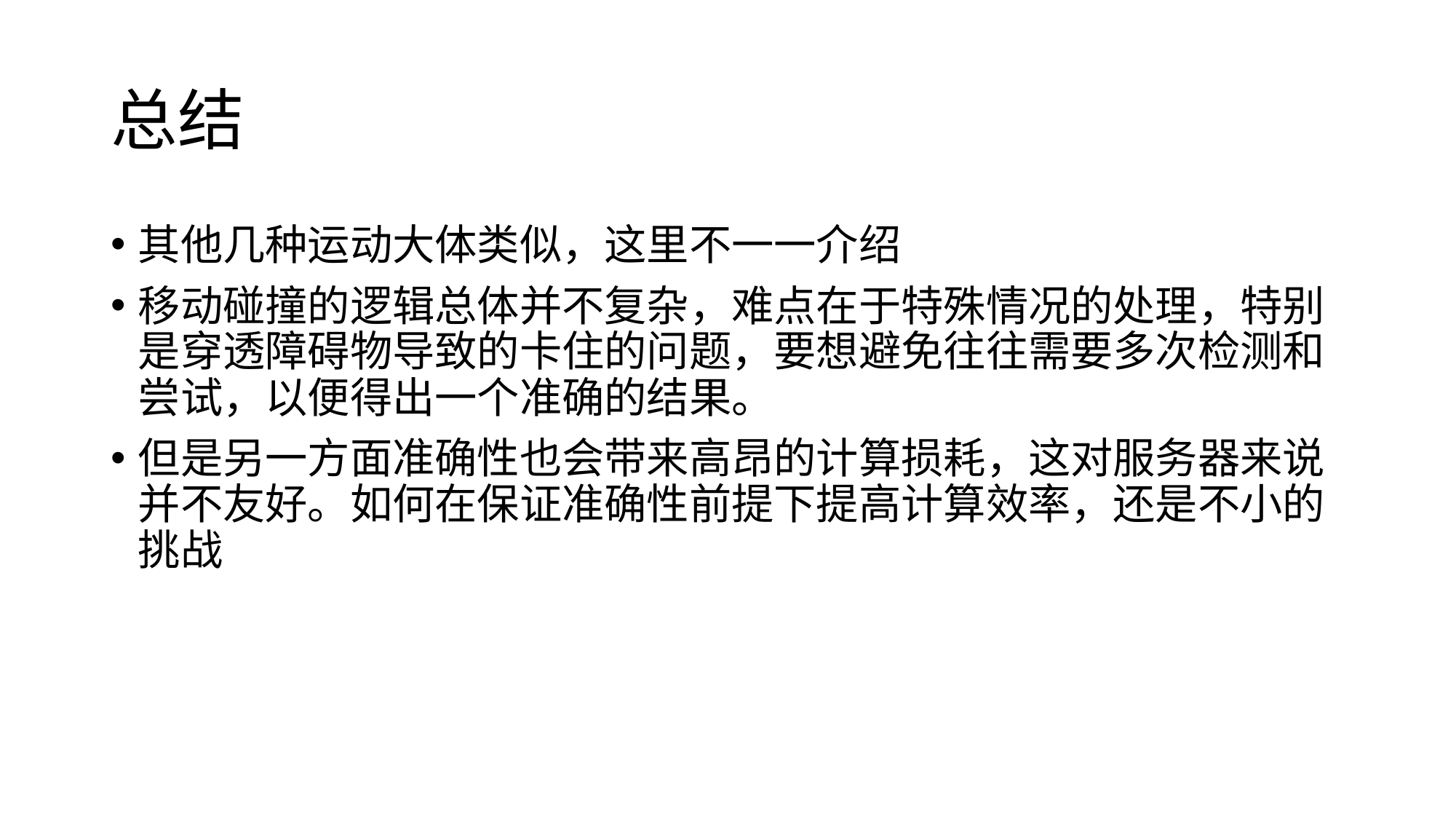

# 总结
其他几种运动大体类似，这里不一一介绍
移动碰撞的逻辑总体并不复杂，难点在于特殊情况的处理，特别是穿透障碍物导致的卡住的问题，要想避免往往需要多次检测和尝试，以便得出一个准确的结果。
但是另一方面准确性也会带来高昂的计算损耗，这对服务器来说并不友好。如何在保证准确性前提下提高计算效率，还是不小的挑战